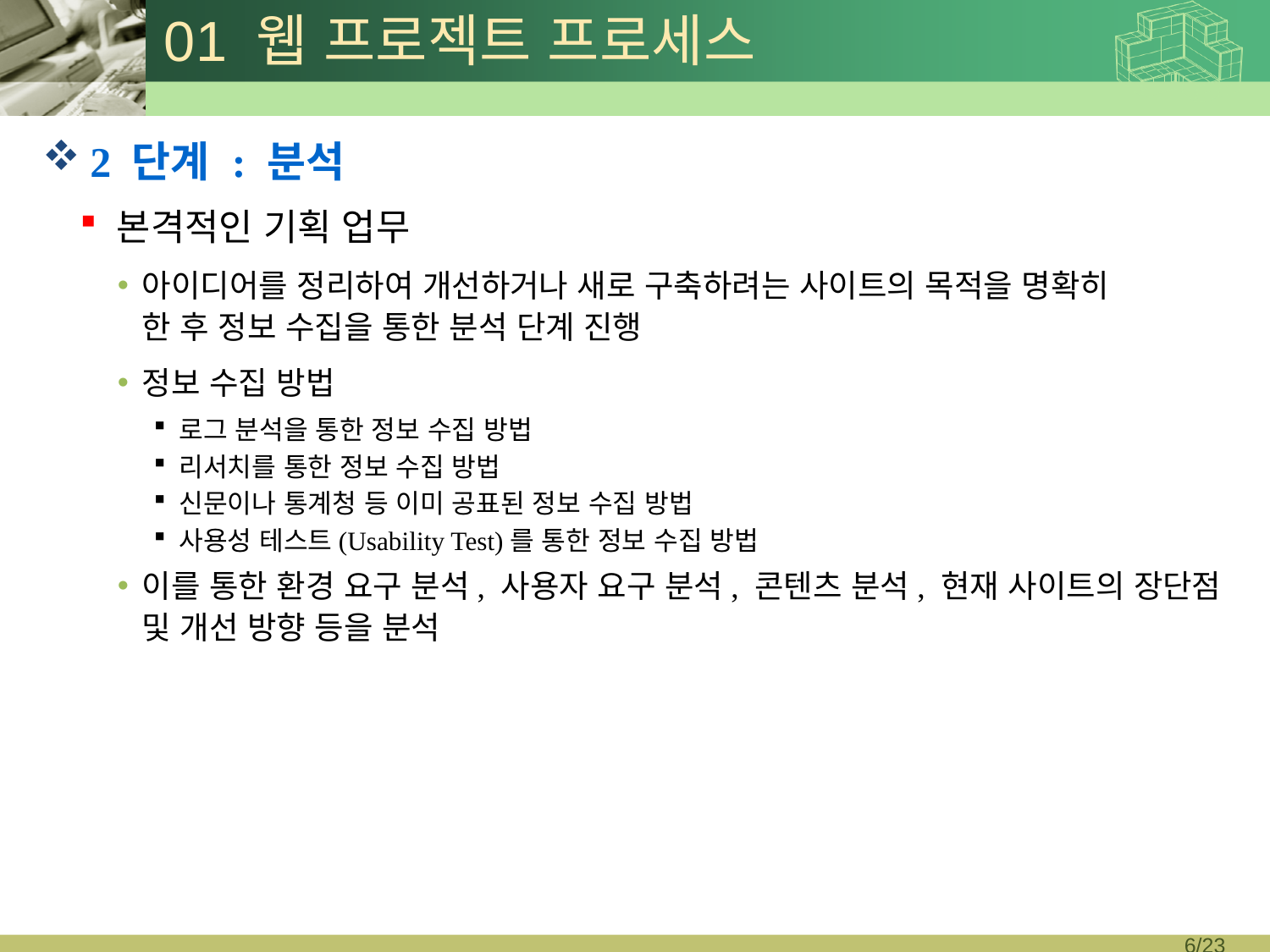

# 01 웹 프로젝트 프로세스
2 단계 : 분석
본격적인 기획 업무
아이디어를 정리하여 개선하거나 새로 구축하려는 사이트의 목적을 명확히
한 후 정보 수집을 통한 분석 단계 진행
정보 수집 방법
로그 분석을 통한 정보 수집 방법
리서치를 통한 정보 수집 방법
신문이나 통계청 등 이미 공표된 정보 수집 방법
사용성 테스트(Usability Test)를 통한 정보 수집 방법
이를 통한 환경 요구 분석, 사용자 요구 분석, 콘텐츠 분석, 현재 사이트의 장단점 및 개선 방향 등을 분석